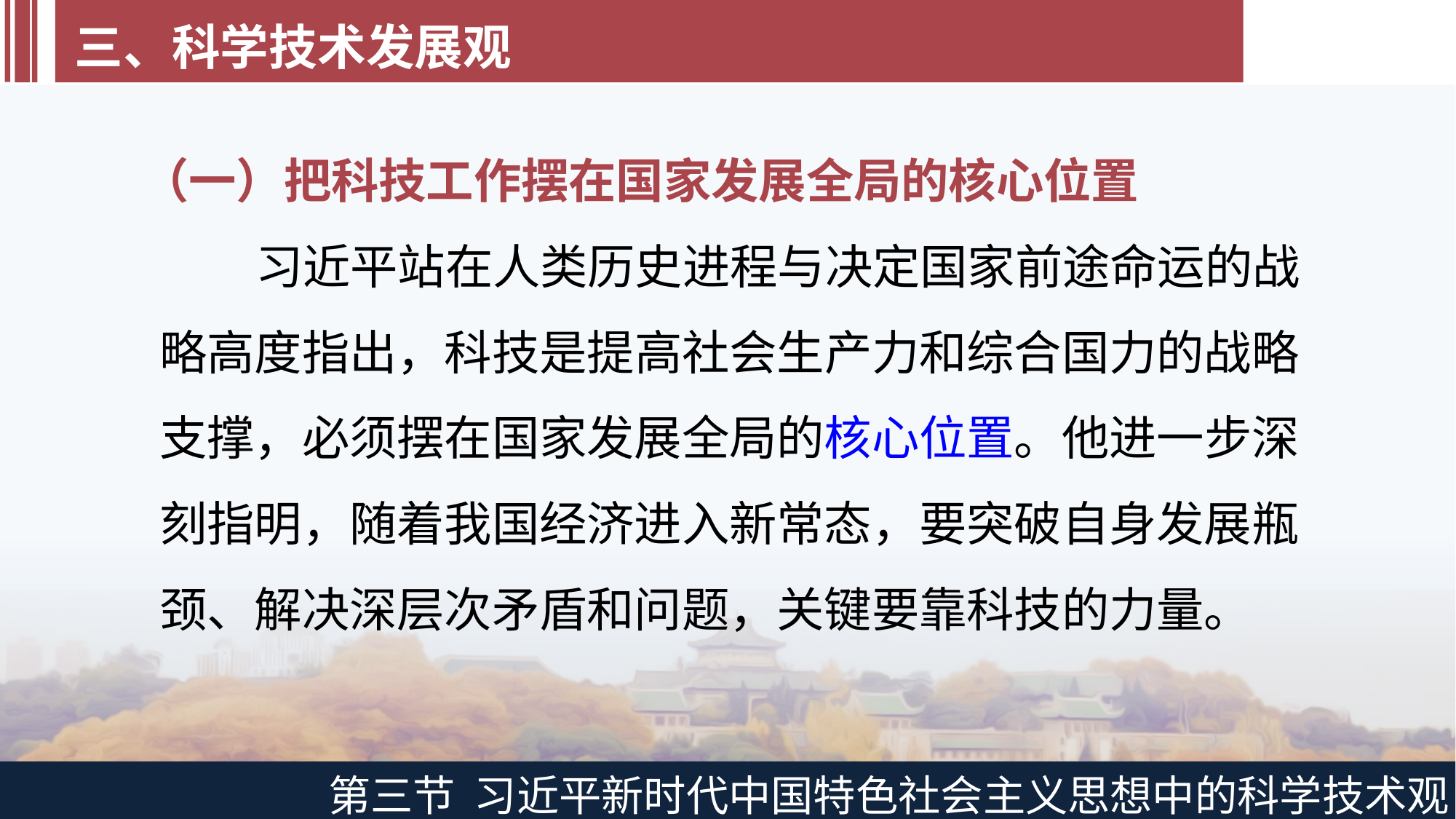

三、科学技术发展观
（一）把科技工作摆在国家发展全局的核心位置
习近平站在人类历史进程与决定国家前途命运的战略高度指出，科技是提高社会生产力和综合国力的战略支撑，必须摆在国家发展全局的核心位置。他进一步深刻指明，随着我国经济进入新常态，要突破自身发展瓶颈、解决深层次矛盾和问题，关键要靠科技的力量。

第三节  习近平新时代中国特色社会主义思想中的科学技术观